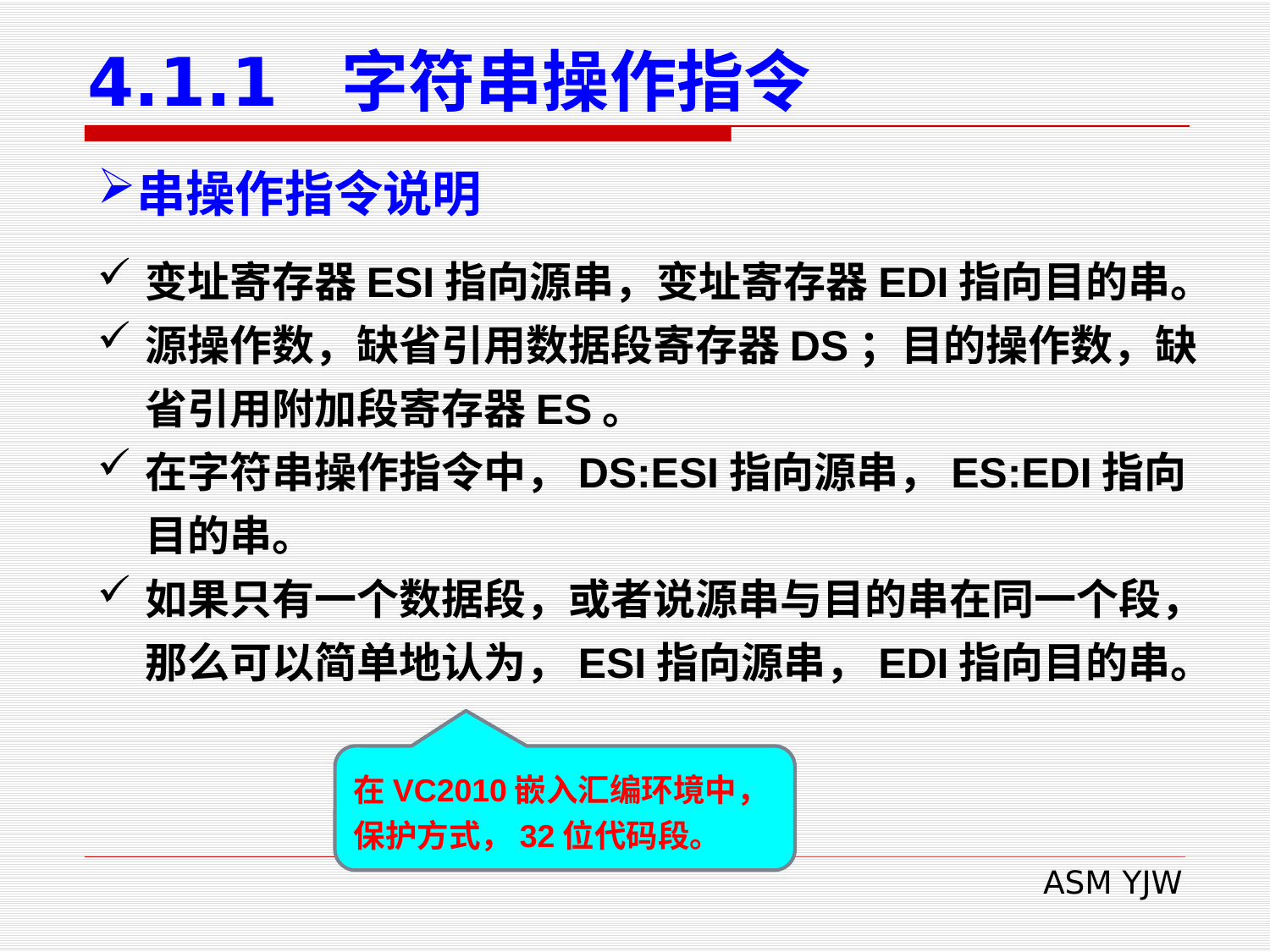

# 4.1.1  字符串操作指令
串操作指令说明
变址寄存器ESI指向源串，变址寄存器EDI指向目的串。
源操作数，缺省引用数据段寄存器DS；目的操作数，缺省引用附加段寄存器ES。
在字符串操作指令中，DS:ESI指向源串，ES:EDI指向目的串。
如果只有一个数据段，或者说源串与目的串在同一个段，那么可以简单地认为，ESI指向源串，EDI指向目的串。
在VC2010嵌入汇编环境中，
保护方式，32位代码段。